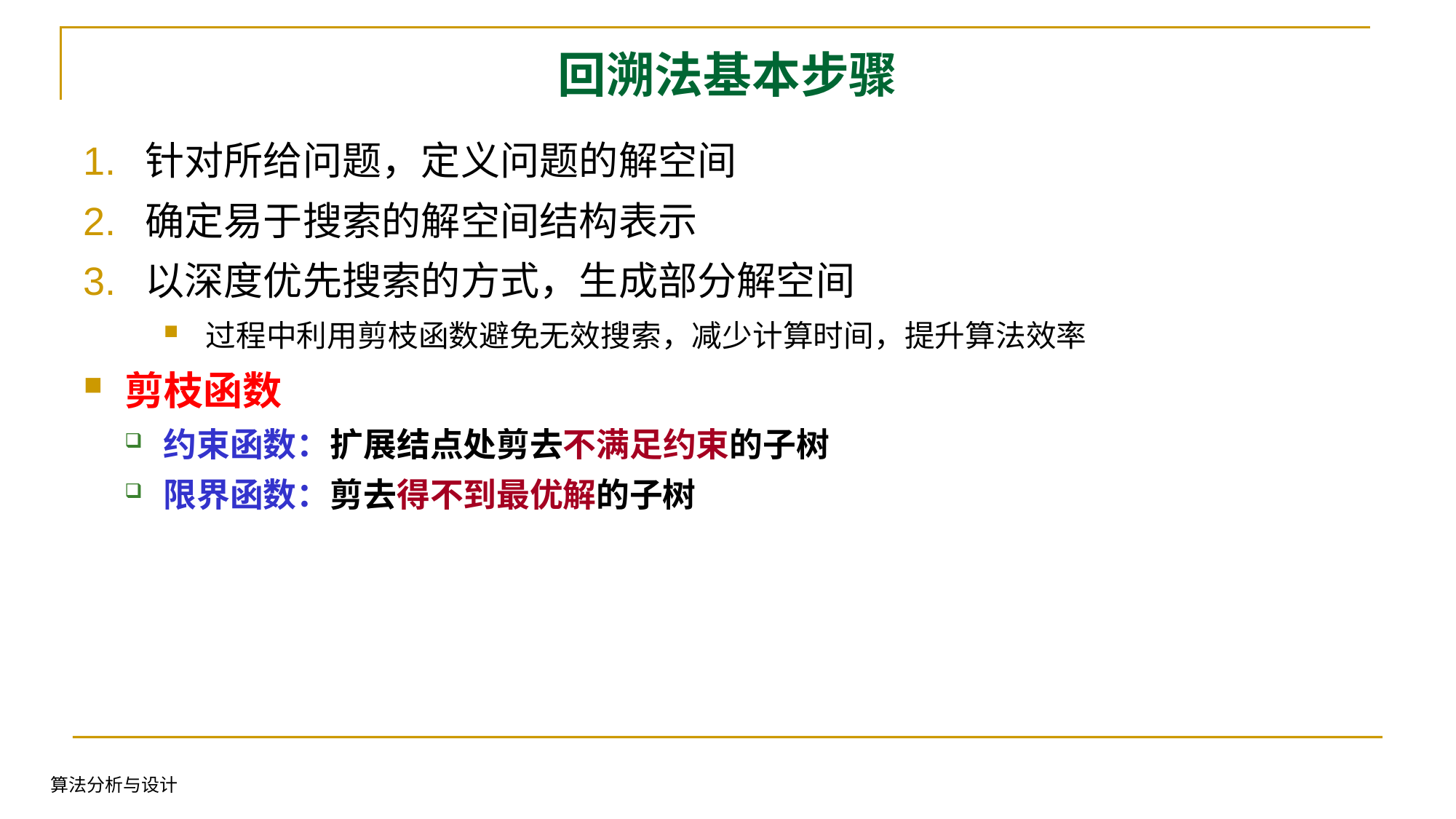

# 回溯法基本步骤
针对所给问题，定义问题的解空间
确定易于搜索的解空间结构表示
以深度优先搜索的方式，生成部分解空间
过程中利用剪枝函数避免无效搜索，减少计算时间，提升算法效率
剪枝函数
约束函数：扩展结点处剪去不满足约束的子树
限界函数：剪去得不到最优解的子树
算法分析与设计